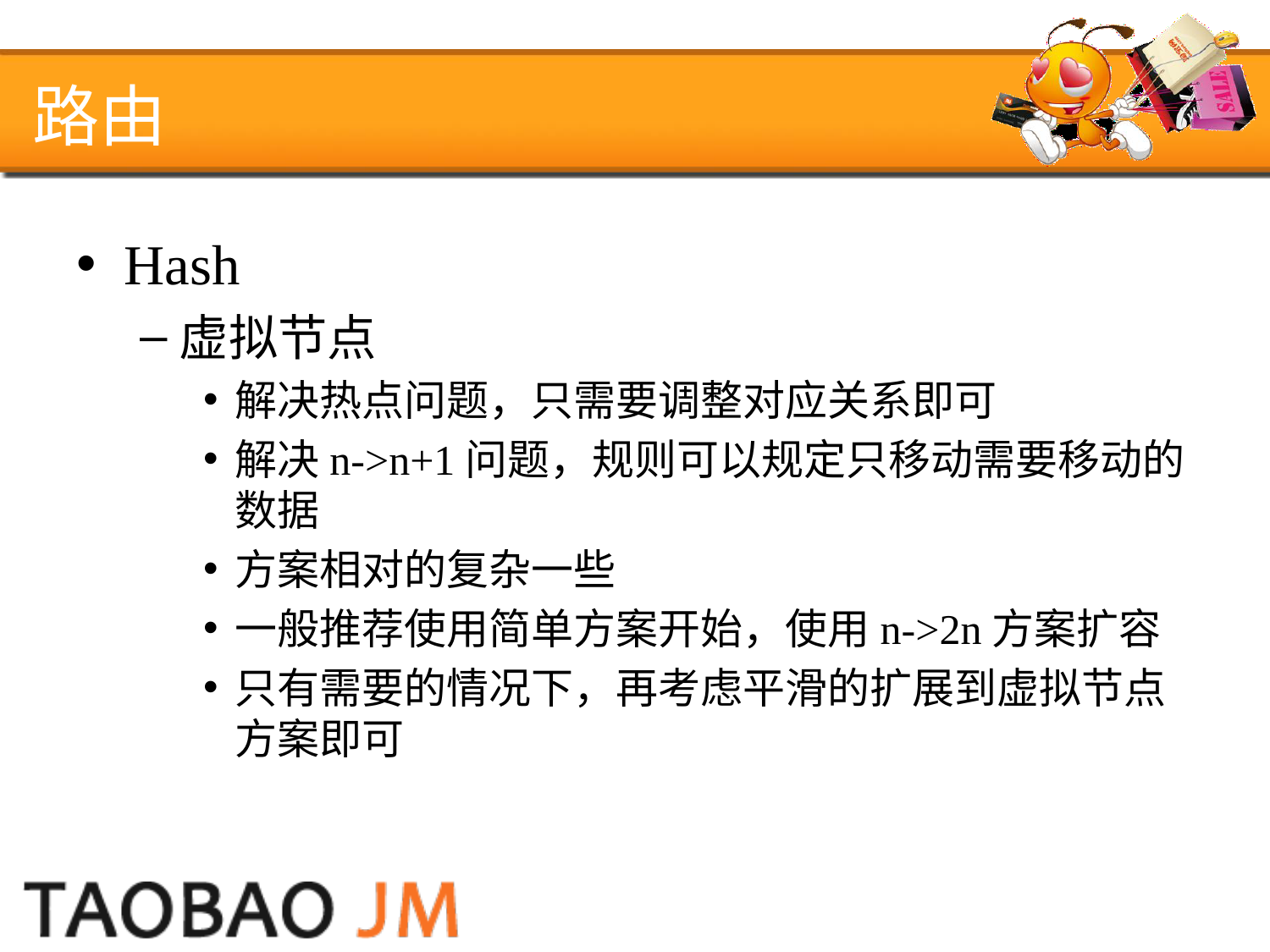

# 路由
Hash
虚拟节点
解决热点问题，只需要调整对应关系即可
解决n->n+1问题，规则可以规定只移动需要移动的数据
方案相对的复杂一些
一般推荐使用简单方案开始，使用n->2n方案扩容
只有需要的情况下，再考虑平滑的扩展到虚拟节点方案即可